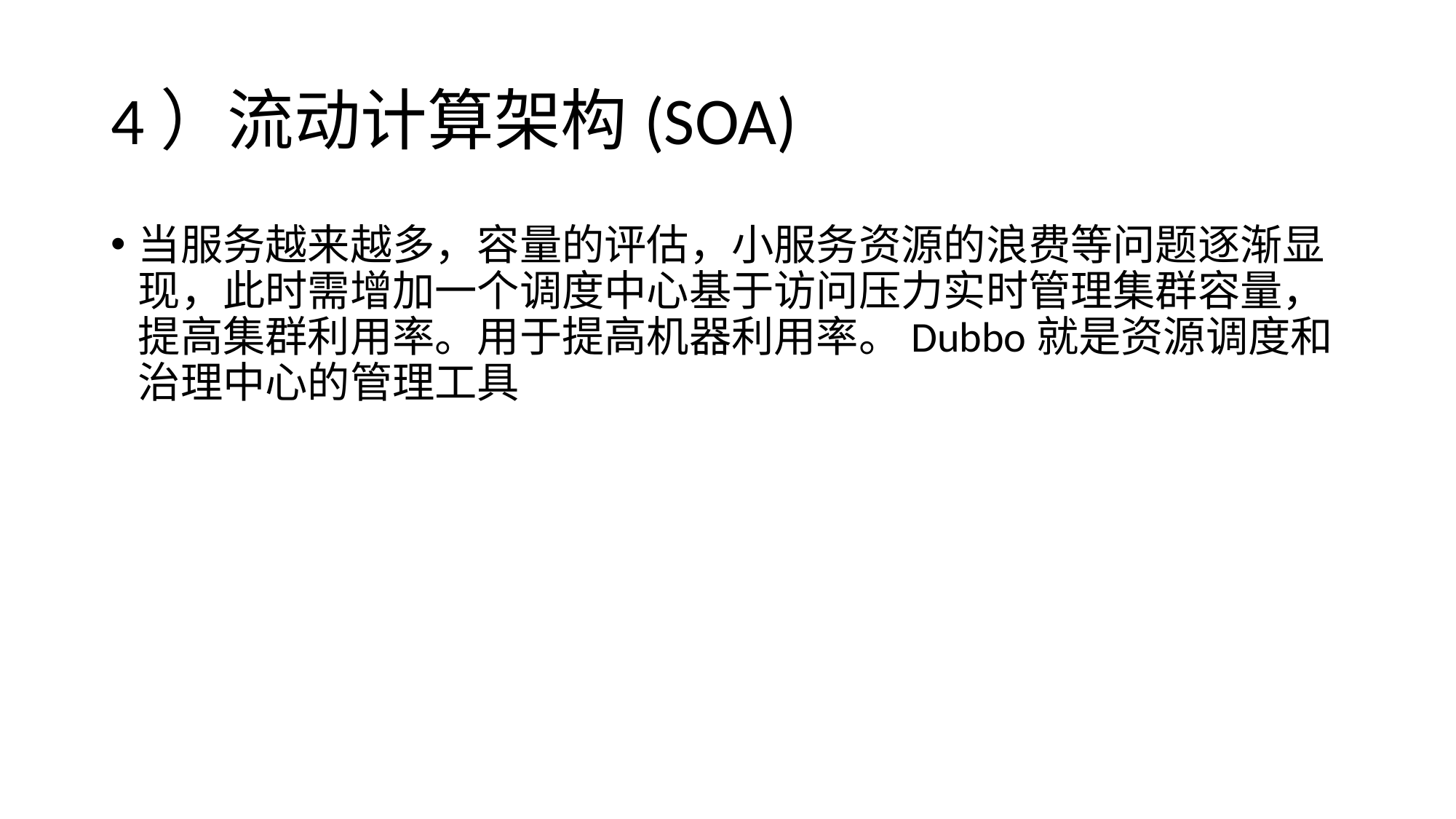

# 4）流动计算架构(SOA)
当服务越来越多，容量的评估，小服务资源的浪费等问题逐渐显现，此时需增加一个调度中心基于访问压力实时管理集群容量，提高集群利用率。用于提高机器利用率。Dubbo就是资源调度和治理中心的管理工具